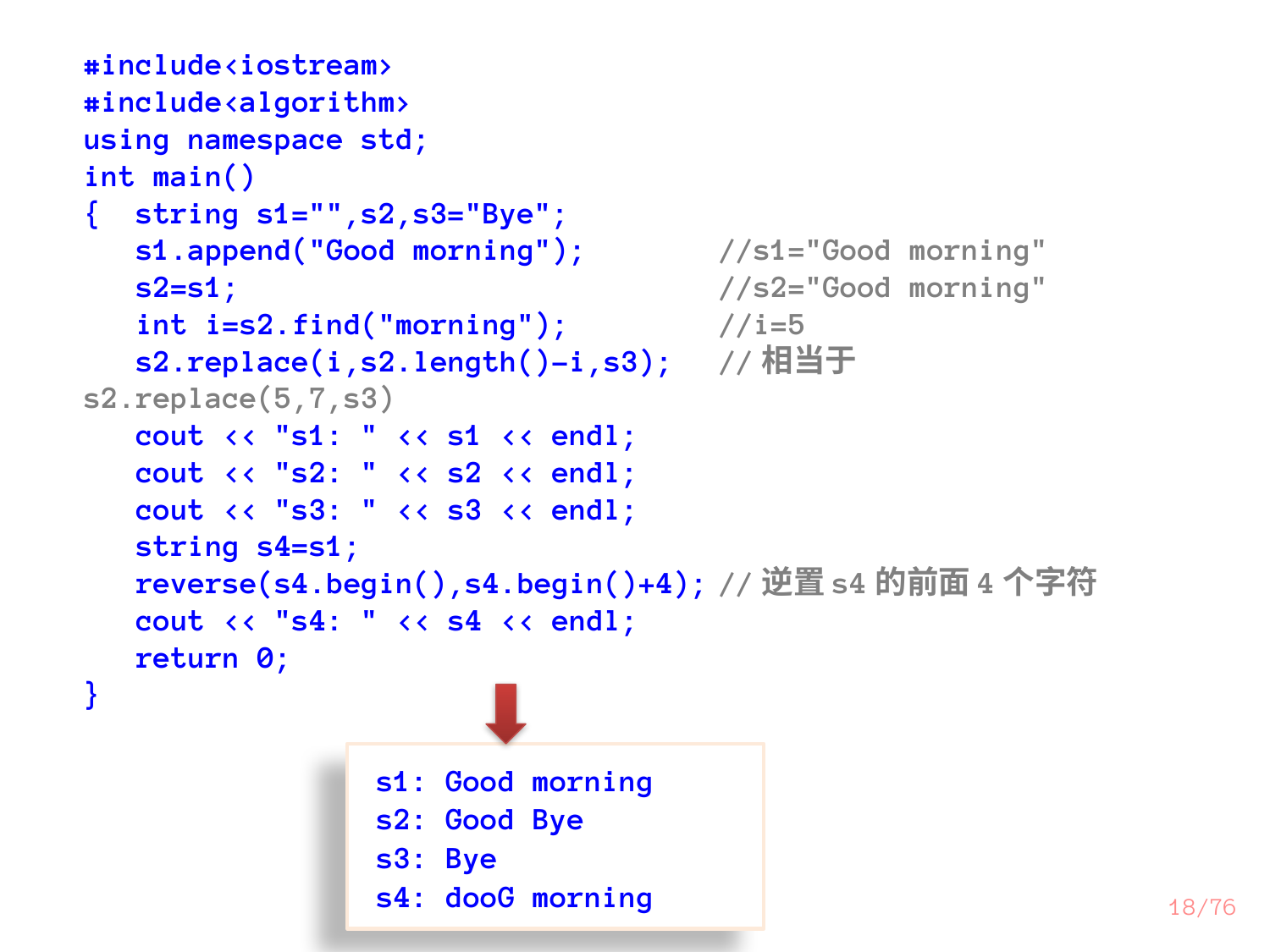

#include<iostream>
#include<algorithm>
using namespace std;
int main()
{  string s1="",s2,s3="Bye";
   s1.append("Good morning");		//s1="Good morning"
   s2=s1;				//s2="Good morning"
   int i=s2.find("morning");		//i=5
   s2.replace(i,s2.length()-i,s3);	//相当于s2.replace(5,7,s3)
   cout << "s1: " << s1 << endl;
   cout << "s2: " << s2 << endl;
   cout << "s3: " << s3 << endl;
   string s4=s1;
   reverse(s4.begin(),s4.begin()+4);	//逆置s4的前面4个字符
   cout << "s4: " << s4 << endl;
   return 0;
}

s1: Good morning
s2: Good Bye
s3: Bye
s4: dooG morning
18/76